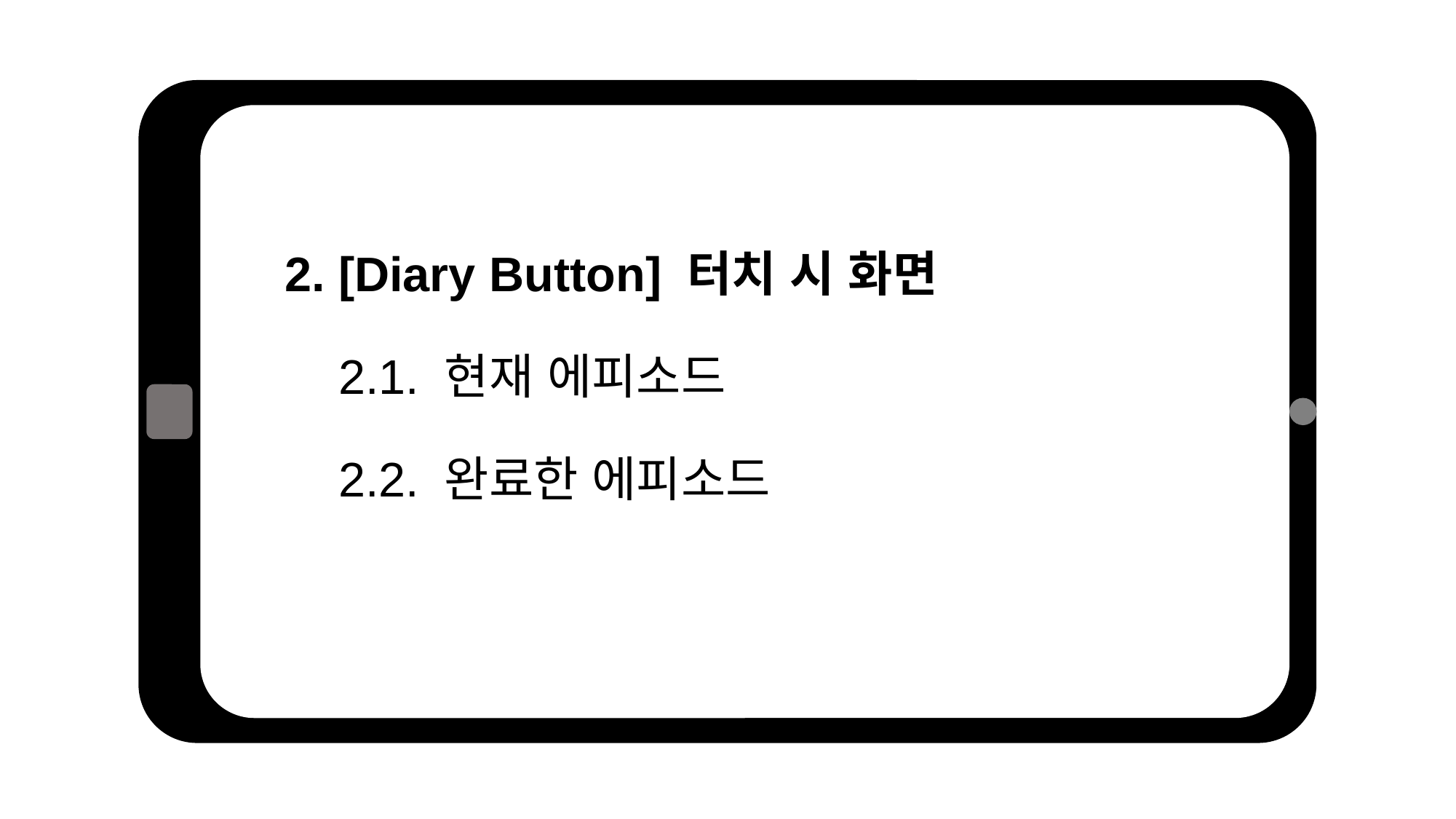

2. [Diary Button] 터치 시 화면
    2.1. 현재 에피소드
    2.2. 완료한 에피소드